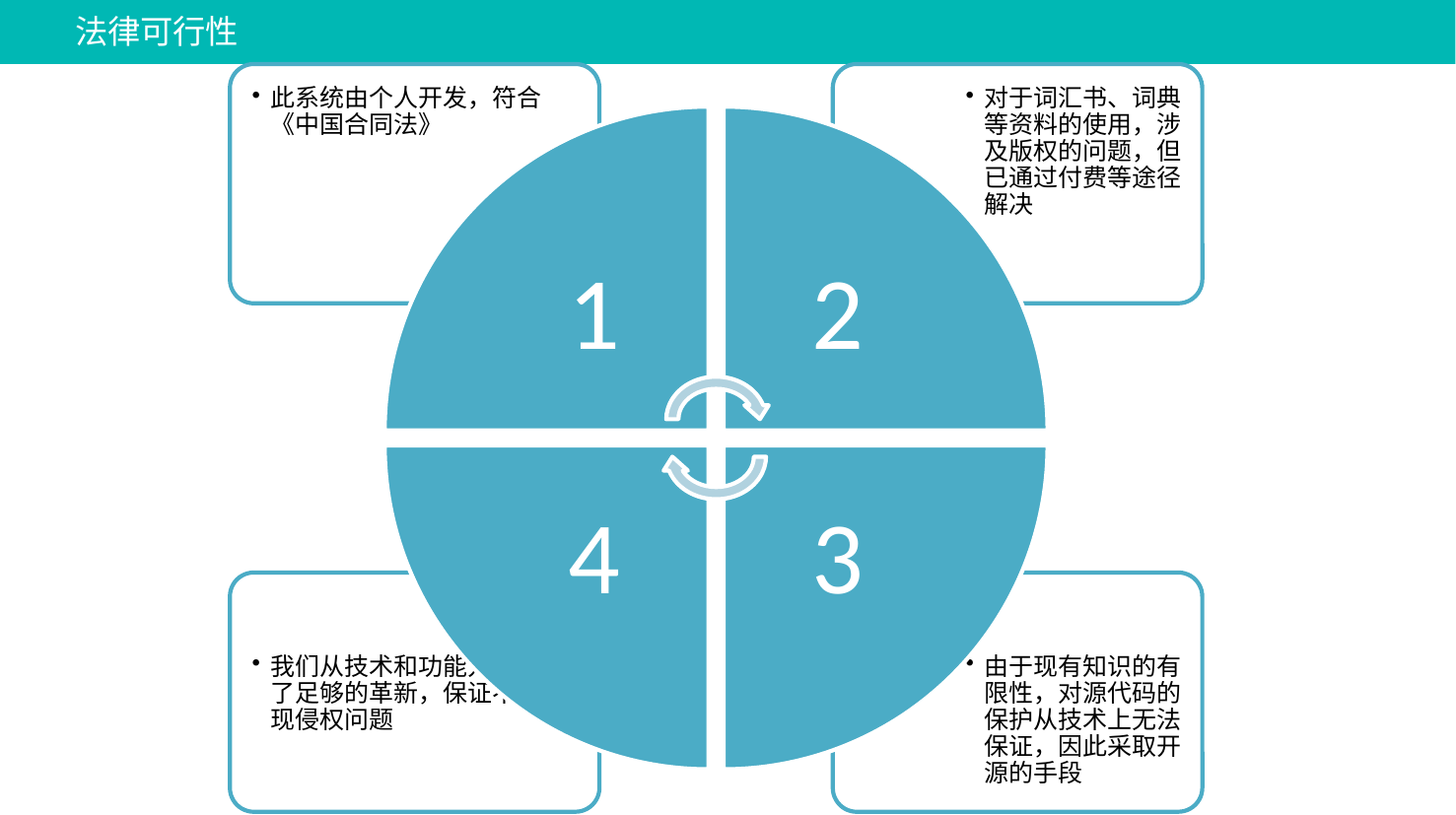

法律可行性
由于现有知识的有限性，对源代码的保护从技术上无法保证，因此采取开源的手段
我们从技术和功能方面进行了足够的革新，保证不会出现侵权问题
对于词汇书、词典等资料的使用，涉及版权的问题，但已通过付费等途径解决
此系统由个人开发，符合《中国合同法》
1
2
3
4